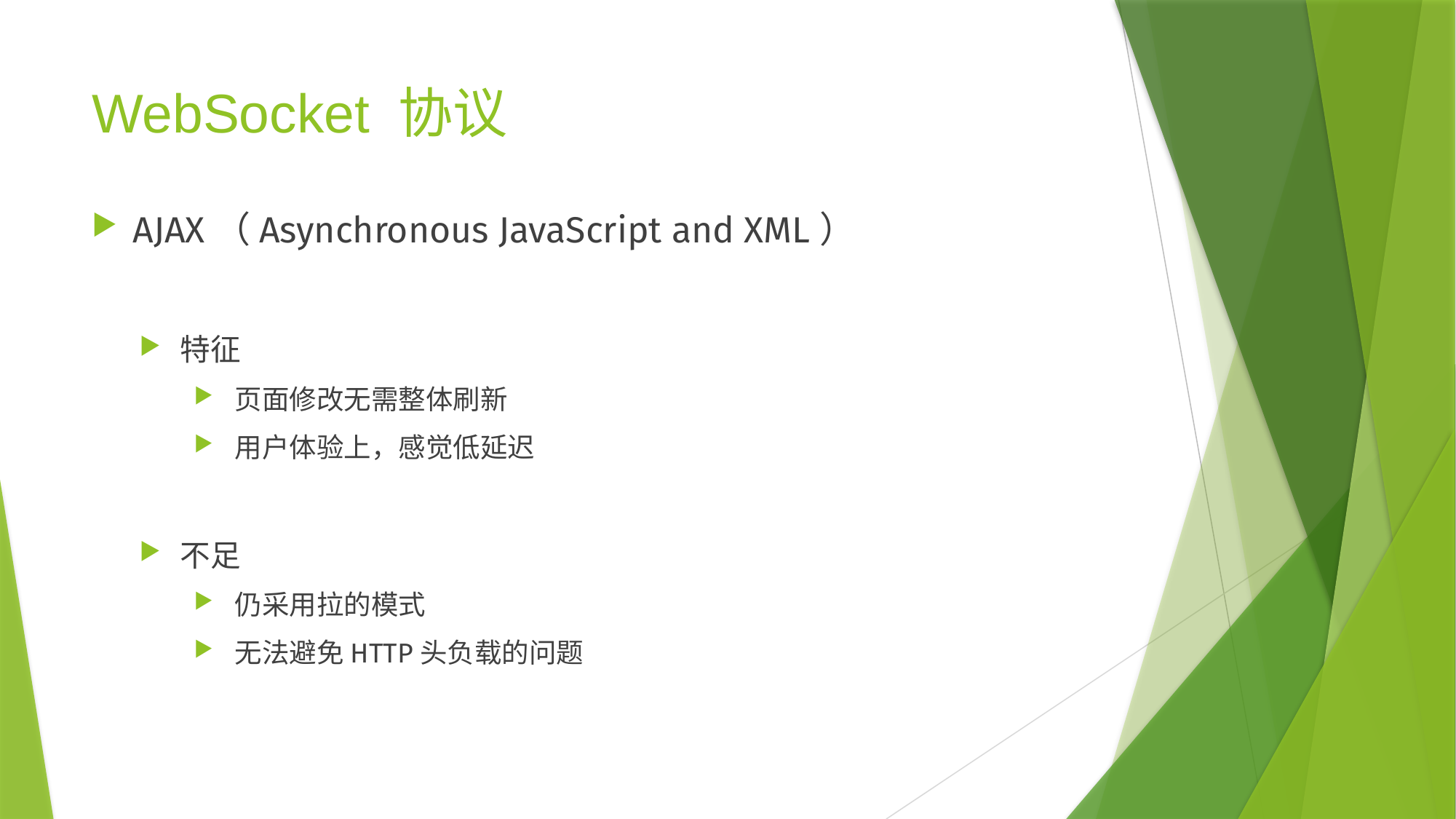

# WebSocket 协议
AJAX（Asynchronous JavaScript and XML）

特征
页面修改无需整体刷新
用户体验上，感觉低延迟

不足
仍采用拉的模式
无法避免HTTP头负载的问题